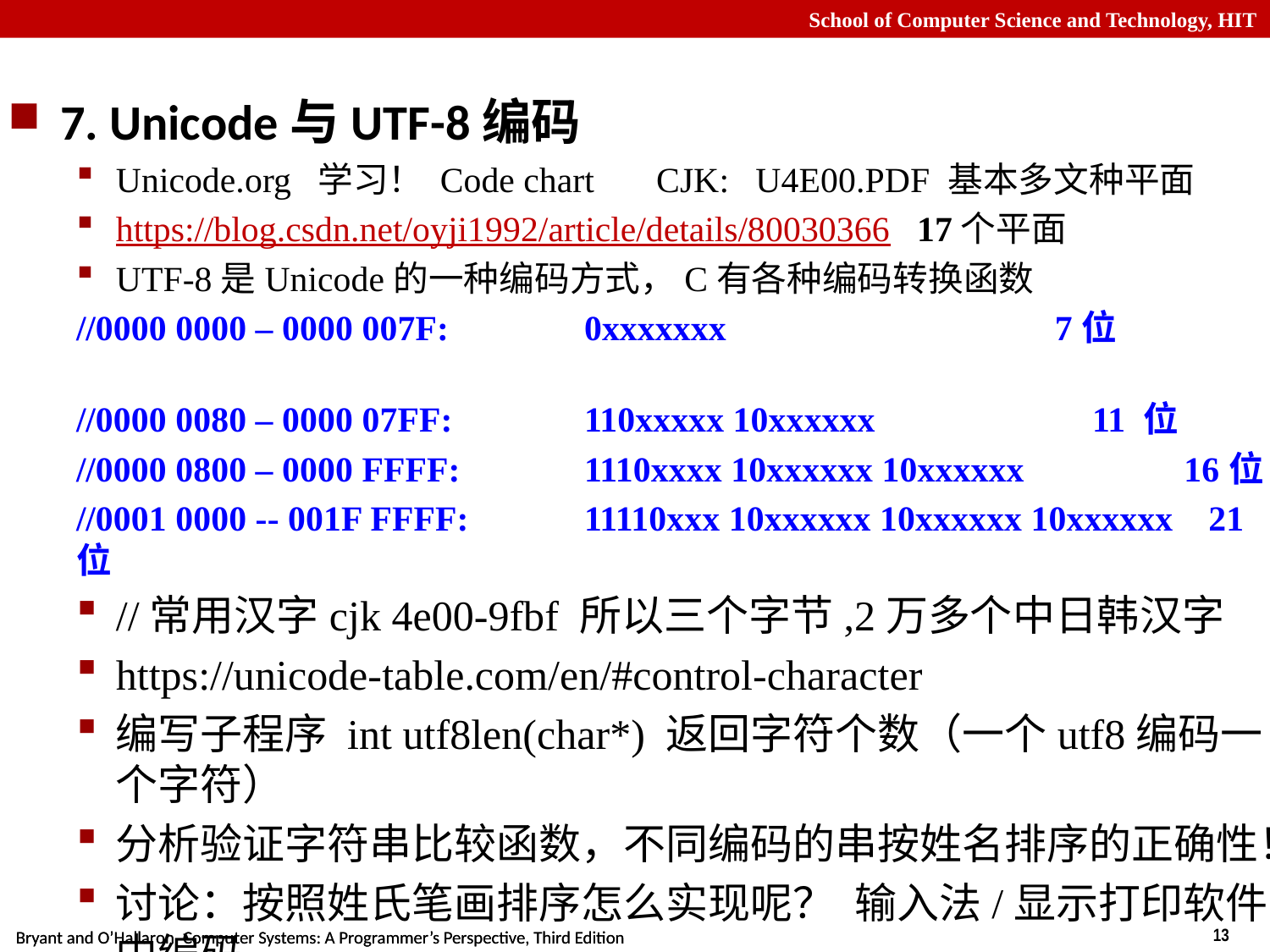

7. Unicode与UTF-8编码
Unicode.org  学习！ Code chart       CJK:   U4E00.PDF 基本多文种平面
https://blog.csdn.net/oyji1992/article/details/80030366   17个平面
UTF-8是Unicode的一种编码方式，C有各种编码转换函数
//0000 0000 – 0000 007F: 	0xxxxxxx                                     7位
//0000 0080 – 0000 07FF: 	110xxxxx 10xxxxxx		11 位
//0000 0800 – 0000 FFFF: 	1110xxxx 10xxxxxx 10xxxxxx                  16位
//0001 0000 -- 001F FFFF: 	11110xxx 10xxxxxx 10xxxxxx 10xxxxxx    21位
//常用汉字cjk 4e00-9fbf 所以三个字节,2万多个中日韩汉字
https://unicode-table.com/en/#control-character
编写子程序 int utf8len(char*) 返回字符个数（一个utf8编码一个字符）
分析验证字符串比较函数，不同编码的串按姓名排序的正确性！
讨论：按照姓氏笔画排序怎么实现呢？  输入法/显示打印软件中编码。